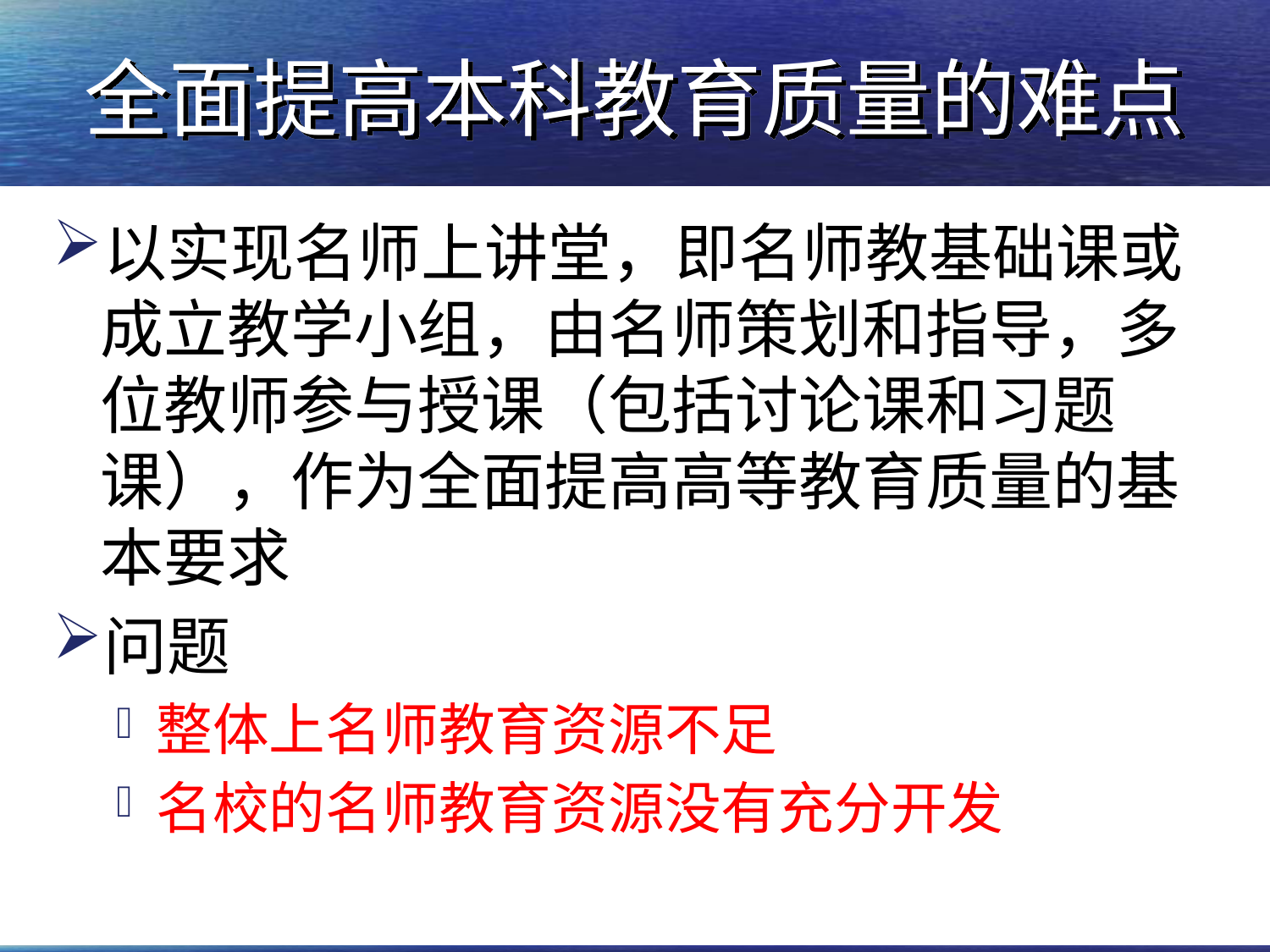

# 全面提高本科教育质量的难点
以实现名师上讲堂，即名师教基础课或成立教学小组，由名师策划和指导，多位教师参与授课（包括讨论课和习题课），作为全面提高高等教育质量的基本要求
问题
整体上名师教育资源不足
名校的名师教育资源没有充分开发